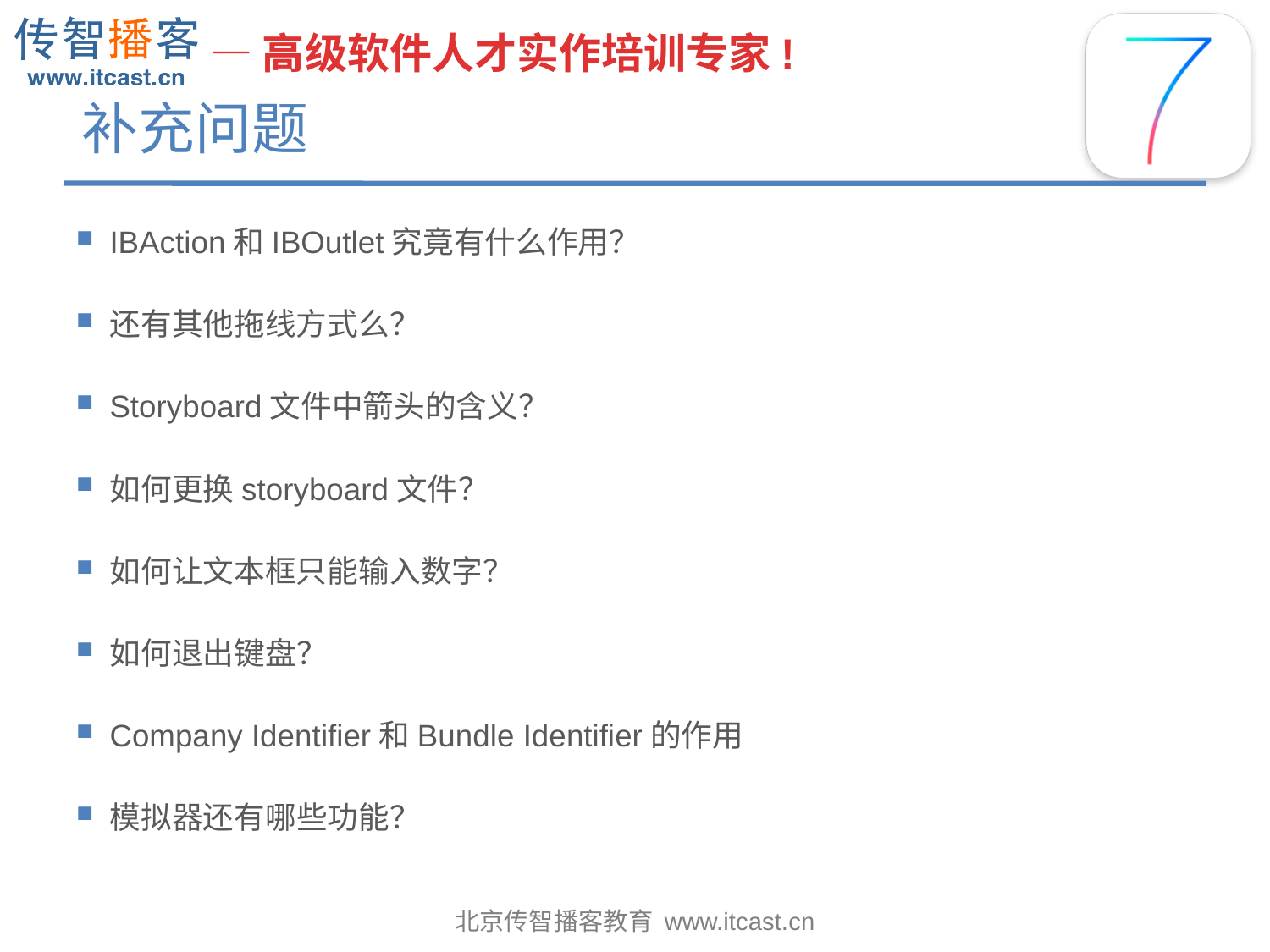

# 补充问题
IBAction和IBOutlet究竟有什么作用？
还有其他拖线方式么？
Storyboard文件中箭头的含义？
如何更换storyboard文件？
如何让文本框只能输入数字？
如何退出键盘？
Company Identifier和Bundle Identifier的作用
模拟器还有哪些功能？